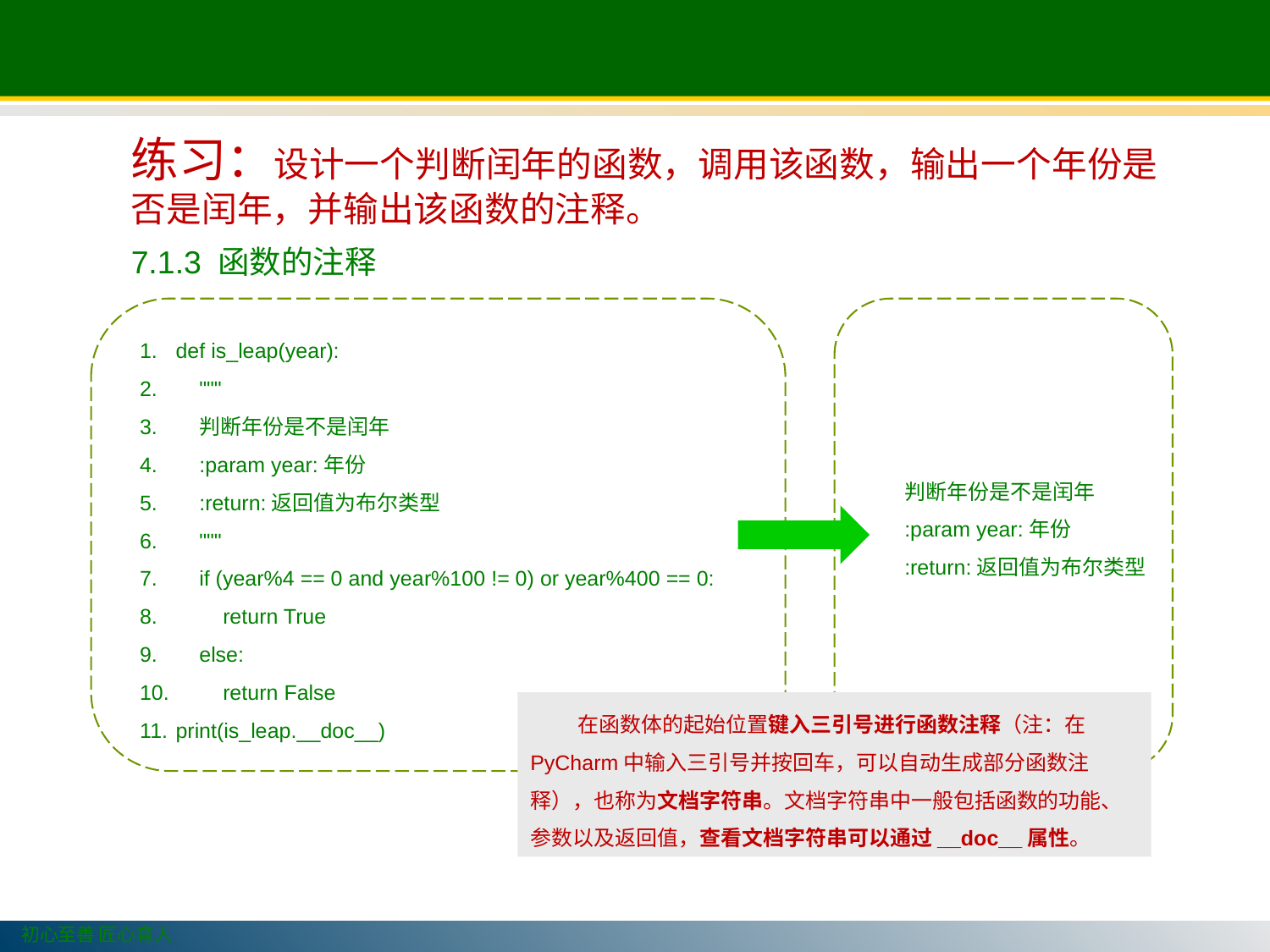

练习：设计一个判断闰年的函数，调用该函数，输出一个年份是否是闰年，并输出该函数的注释。
7.1.3 函数的注释

def is_leap(year):
    """
    判断年份是不是闰年
    :param year:年份
    :return:返回值为布尔类型
    """
    if (year%4 == 0 and year%100 != 0) or year%400 == 0:
        return True
    else:
        return False
print(is_leap.__doc__)

    判断年份是不是闰年
    :param year:年份
    :return:返回值为布尔类型

在函数体的起始位置键入三引号进行函数注释（注：在PyCharm中输入三引号并按回车，可以自动生成部分函数注释），也称为文档字符串。文档字符串中一般包括函数的功能、参数以及返回值，查看文档字符串可以通过__doc__属性。